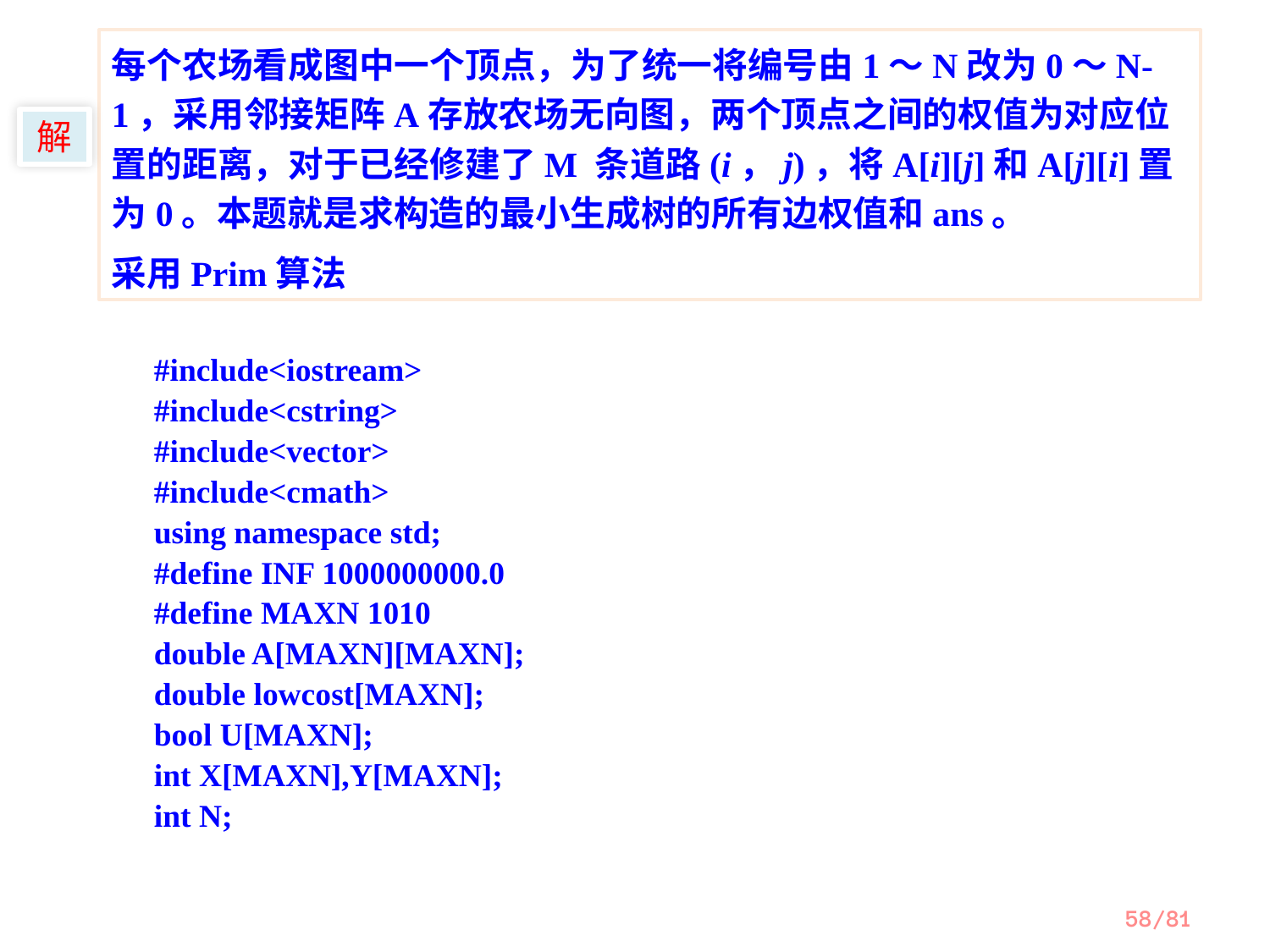

每个农场看成图中一个顶点，为了统一将编号由1～N改为0～N-1，采用邻接矩阵A存放农场无向图，两个顶点之间的权值为对应位置的距离，对于已经修建了M 条道路(i，j)，将A[i][j]和A[j][i]置为0。本题就是求构造的最小生成树的所有边权值和ans。
采用Prim算法
解
#include<iostream>
#include<cstring>
#include<vector>
#include<cmath>
using namespace std;
#define INF 1000000000.0
#define MAXN 1010
double A[MAXN][MAXN];
double lowcost[MAXN];
bool U[MAXN];
int X[MAXN],Y[MAXN];
int N;
58/81